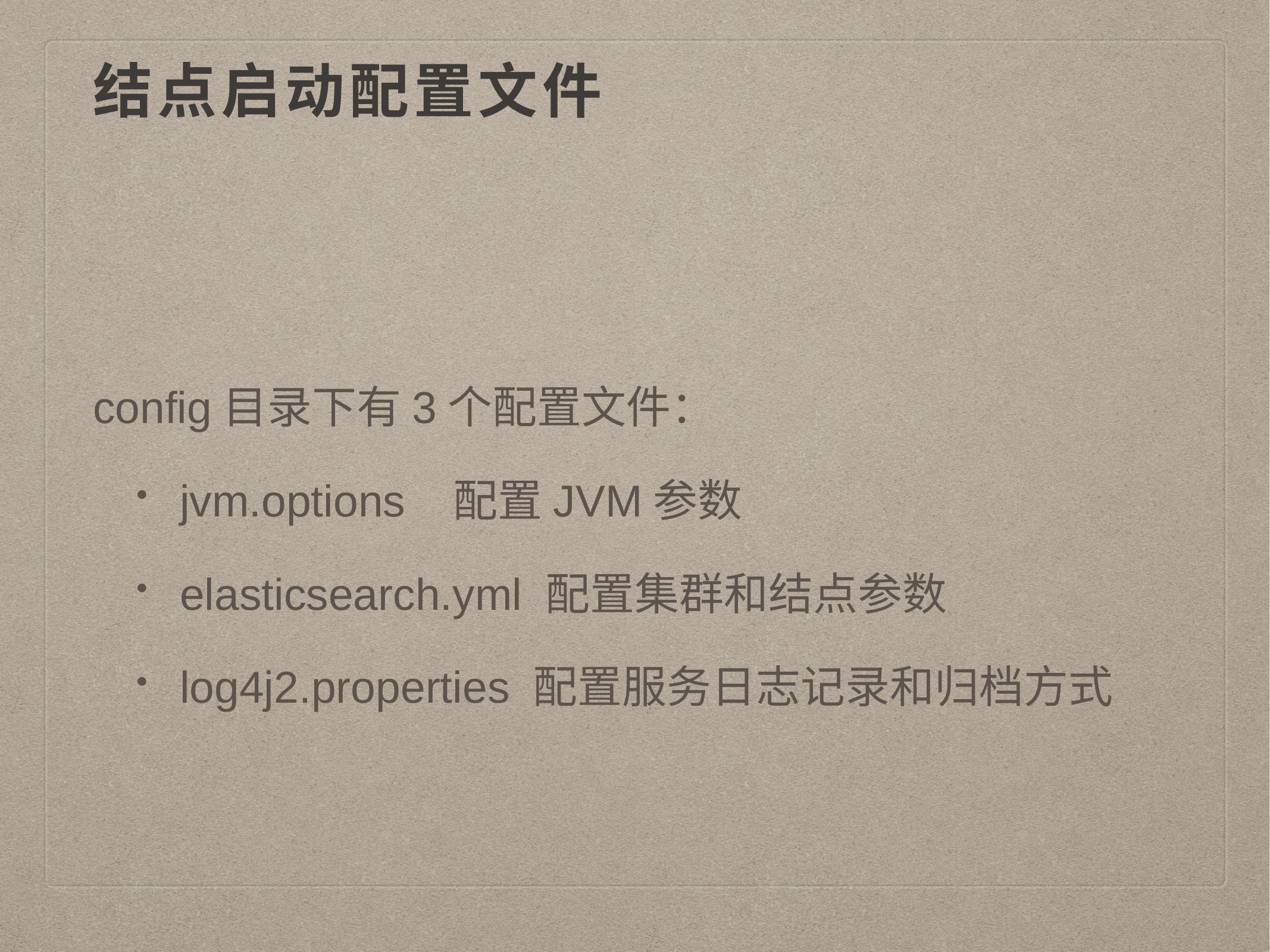

# 结点启动配置文件
config目录下有3个配置文件：
jvm.options   配置JVM参数
elasticsearch.yml 配置集群和结点参数
log4j2.properties 配置服务日志记录和归档方式
6